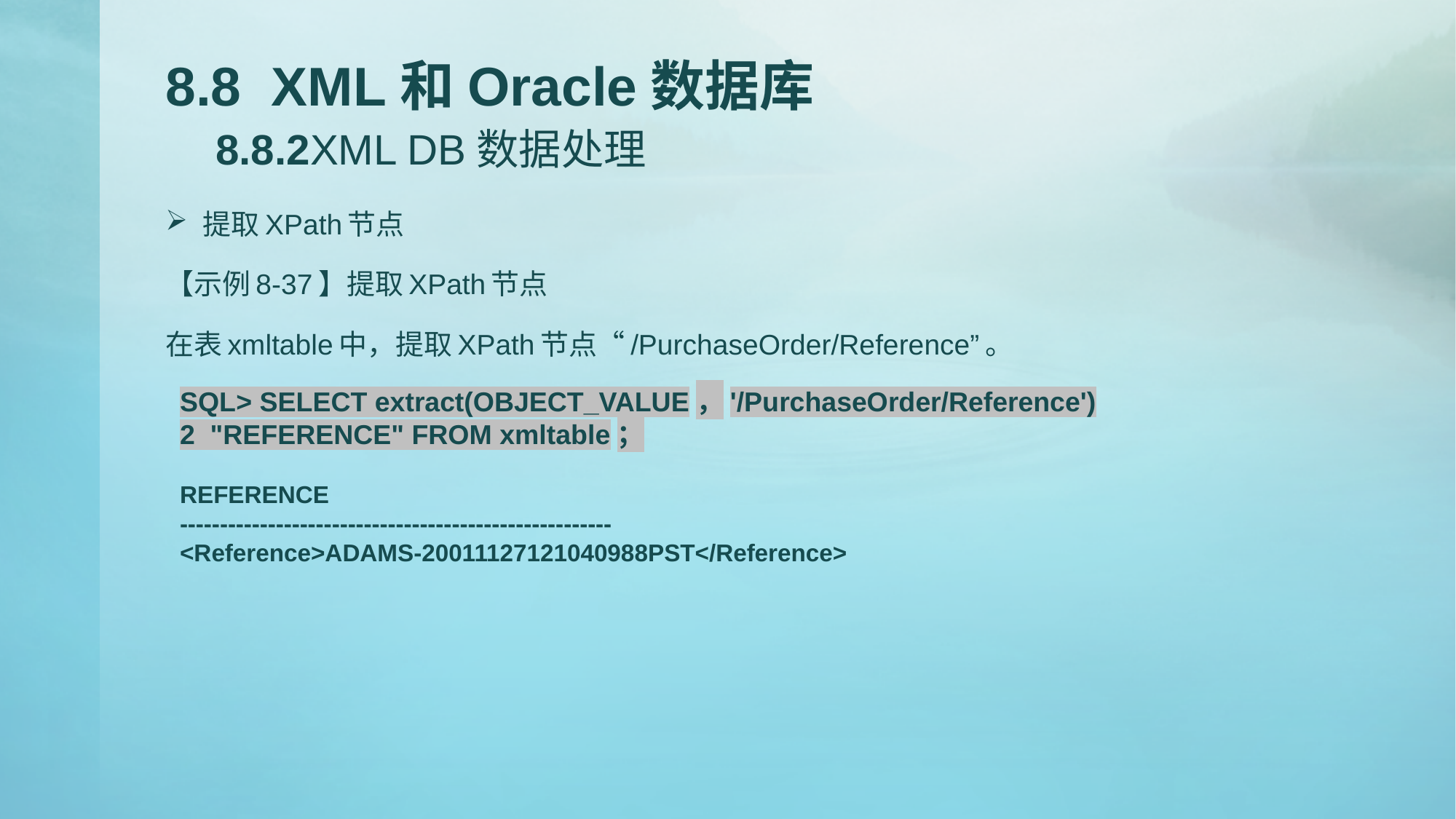

# 8.8  XML和Oracle数据库 8.8.2XML DB数据处理
提取XPath节点
【示例8-37】提取XPath节点
在表xmltable中，提取XPath节点“/PurchaseOrder/Reference”。
SQL> SELECT extract(OBJECT_VALUE，'/PurchaseOrder/Reference')
2  "REFERENCE" FROM xmltable；

REFERENCE
------------------------------------------------------
<Reference>ADAMS-20011127121040988PST</Reference>